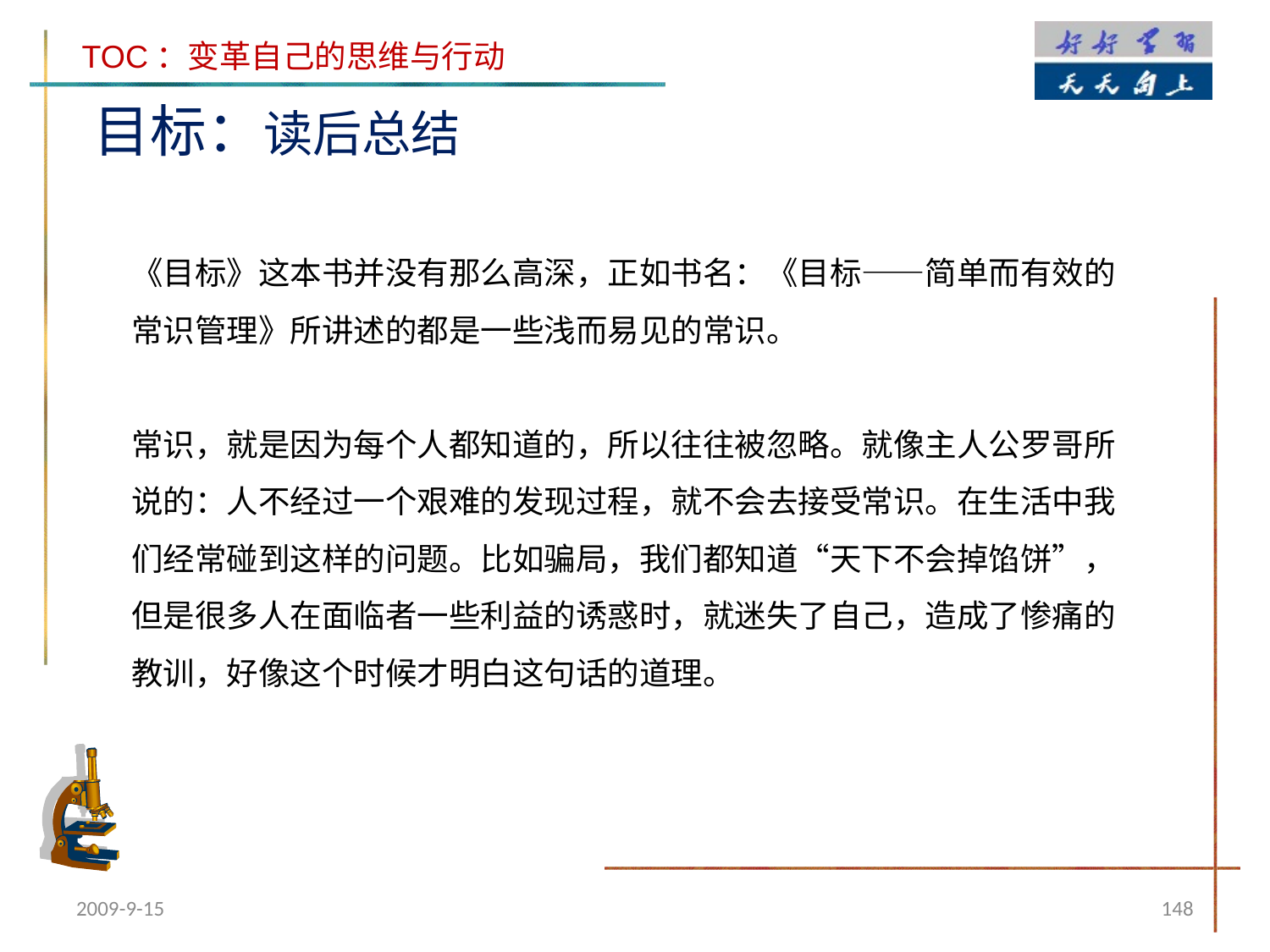

目标：读后总结
《目标》这本书并没有那么高深，正如书名：《目标——简单而有效的常识管理》所讲述的都是一些浅而易见的常识。

常识，就是因为每个人都知道的，所以往往被忽略。就像主人公罗哥所说的：人不经过一个艰难的发现过程，就不会去接受常识。在生活中我们经常碰到这样的问题。比如骗局，我们都知道“天下不会掉馅饼”，但是很多人在面临者一些利益的诱惑时，就迷失了自己，造成了惨痛的教训，好像这个时候才明白这句话的道理。
2009-9-15
148